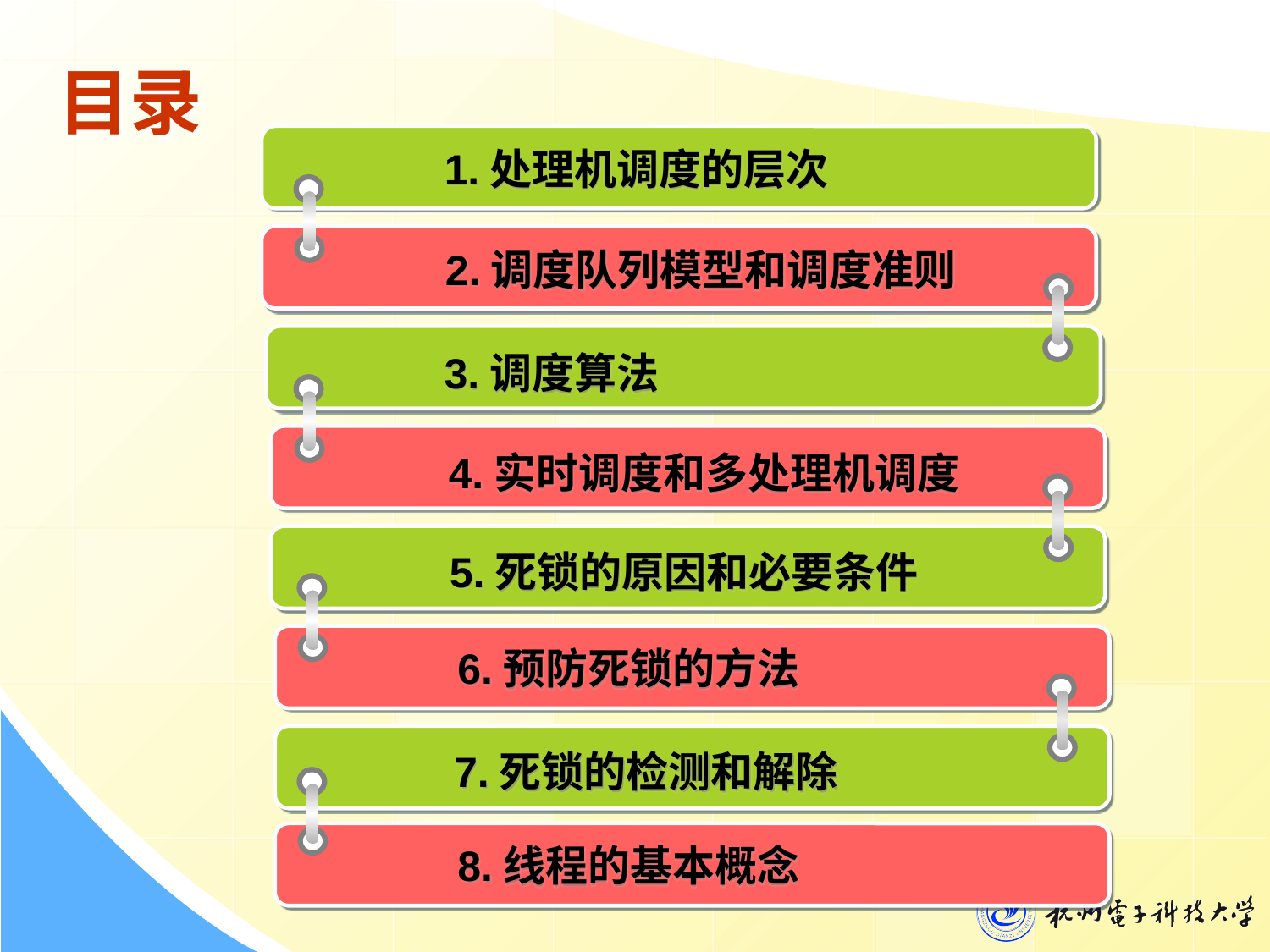

目录

1.处理机调度的层次

2.调度队列模型和调度准则

3.调度算法

4.实时调度和多处理机调度

5.死锁的原因和必要条件

6.预防死锁的方法

7.死锁的检测和解除

8.线程的基本概念